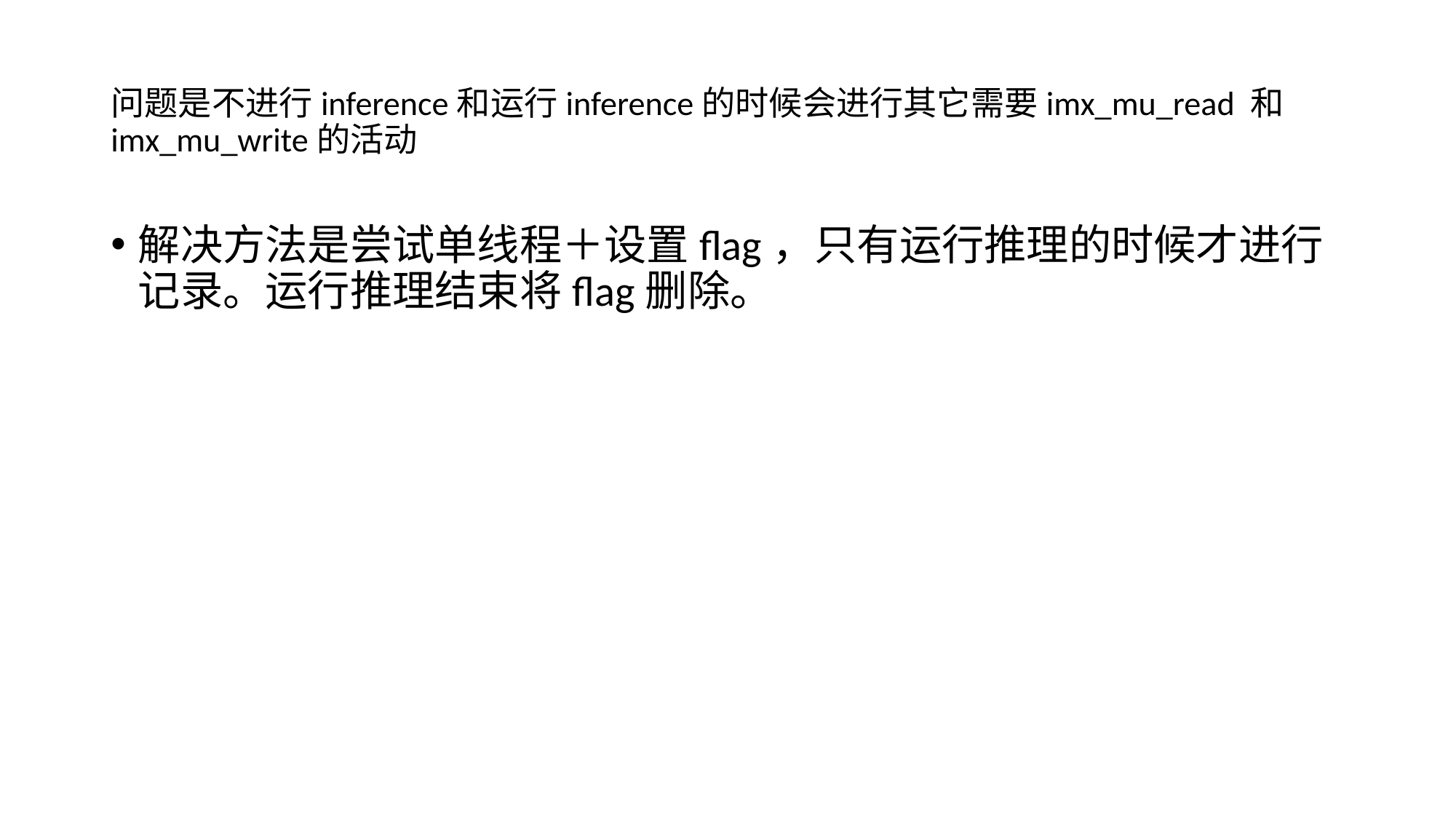

# 问题是不进行inference和运行inference的时候会进行其它需要imx_mu_read 和 imx_mu_write的活动
解决方法是尝试单线程＋设置flag，只有运行推理的时候才进行记录。运行推理结束将flag删除。